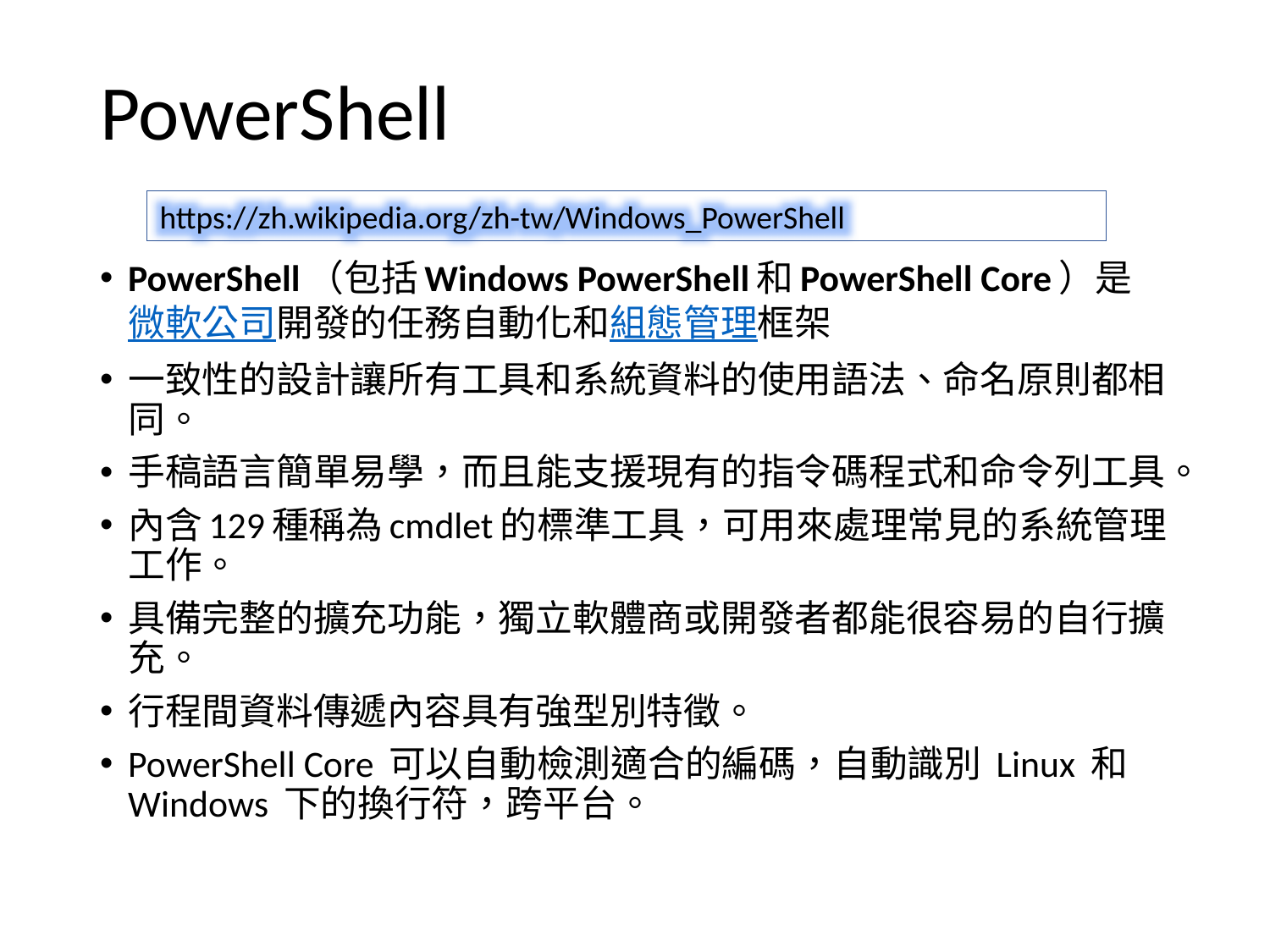

# PowerShell
https://zh.wikipedia.org/zh-tw/Windows_PowerShell
PowerShell（包括Windows PowerShell和PowerShell Core）是微軟公司開發的任務自動化和組態管理框架
一致性的設計讓所有工具和系統資料的使用語法、命名原則都相同。
手稿語言簡單易學，而且能支援現有的指令碼程式和命令列工具。
內含129種稱為cmdlet的標準工具，可用來處理常見的系統管理工作。
具備完整的擴充功能，獨立軟體商或開發者都能很容易的自行擴充。
行程間資料傳遞內容具有強型別特徵。
PowerShell Core 可以自動檢測適合的編碼，自動識別 Linux 和 Windows 下的換行符，跨平台。